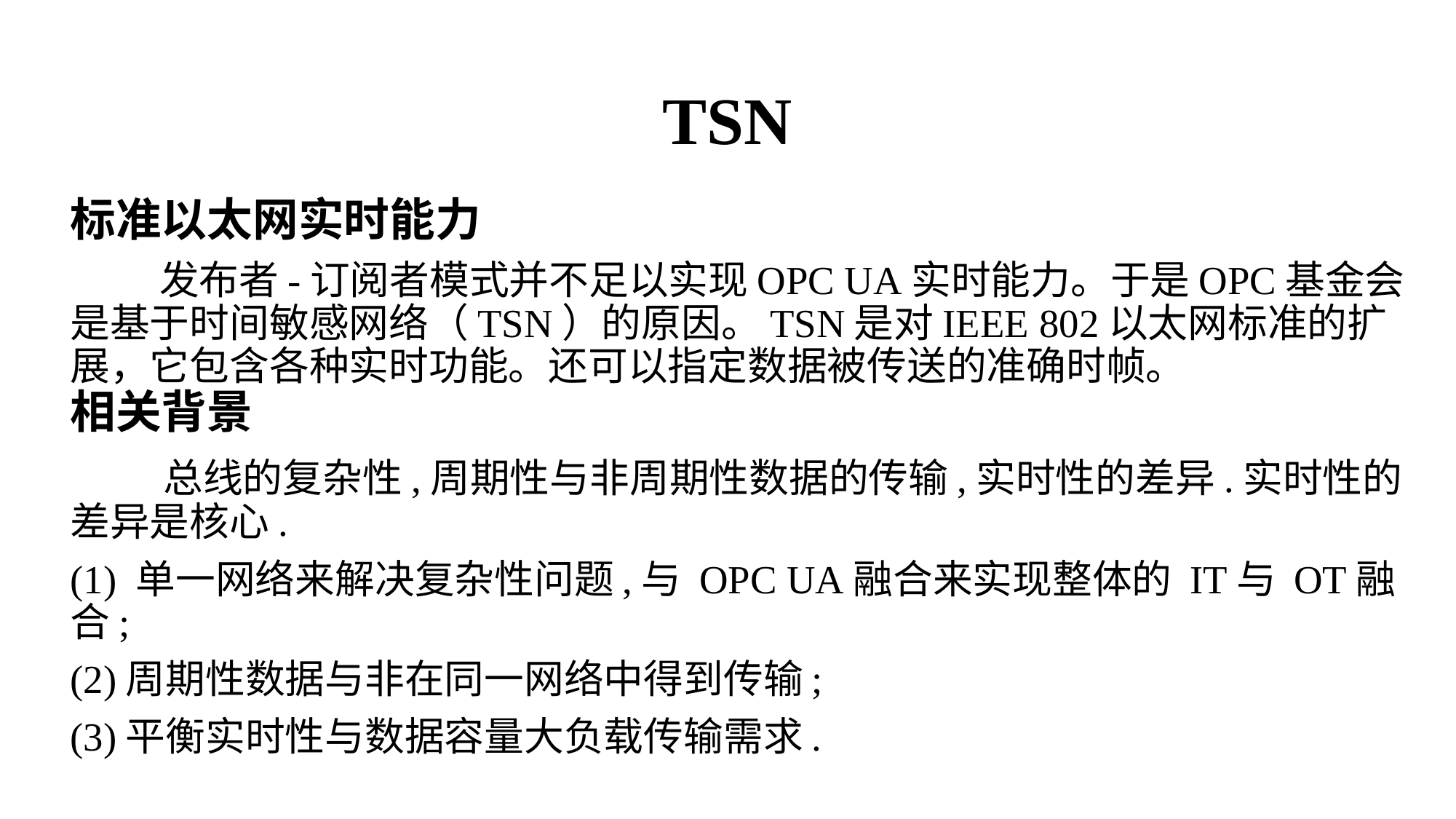

# TSN
标准以太网实时能力
         发布者-订阅者模式并不足以实现OPC UA实时能力。于是OPC基金会是基于时间敏感网络（TSN）的原因。TSN是对IEEE 802以太网标准的扩展，它包含各种实时功能。还可以指定数据被传送的准确时帧。
相关背景
        总线的复杂性,周期性与非周期性数据的传输,实时性的差异.实时性的差异是核心.
(1) 单一网络来解决复杂性问题,与 OPC UA融合来实现整体的 IT与 OT融合;
(2)周期性数据与非在同一网络中得到传输;
(3)平衡实时性与数据容量大负载传输需求.